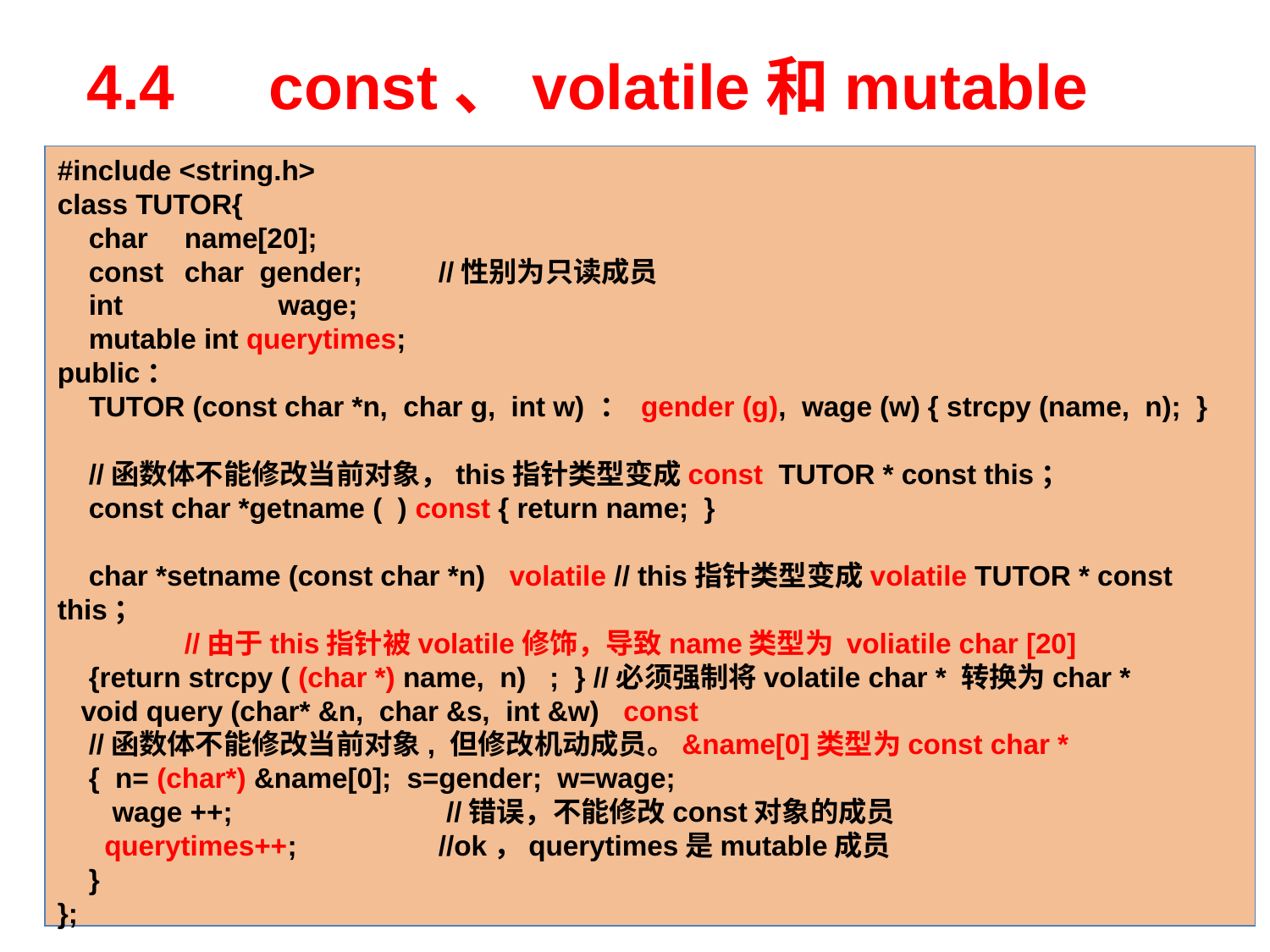

# 4.4　const、volatile和mutable
#include <string.h>
class TUTOR{
    char  	name[20];
    const 	char  gender; 	//性别为只读成员
    int  	            wage;
    mutable int querytimes;
public：
    TUTOR (const char *n,  char g,  int w) ： gender (g),  wage (w) { strcpy (name,  n);  }

    //函数体不能修改当前对象，this指针类型变成const  TUTOR * const this；
    const char *getname (  ) const { return name;  }

    char *setname (const char *n)   volatile // this指针类型变成volatile TUTOR * const this；
	//由于this指针被volatile修饰，导致name类型为 voliatile char [20]
    {return strcpy ( (char *) name,  n)   ;  } //必须强制将volatile char * 转换为char *
   void query (char* &n,  char &s,  int &w)   const
    //函数体不能修改当前对象, 但修改机动成员。&name[0]类型为const char *
    {  n= (char*) &name[0];  s=gender;  w=wage;
       wage ++; 		 //错误，不能修改const对象的成员
      querytimes++; 		//ok，querytimes是mutable成员
    }
};